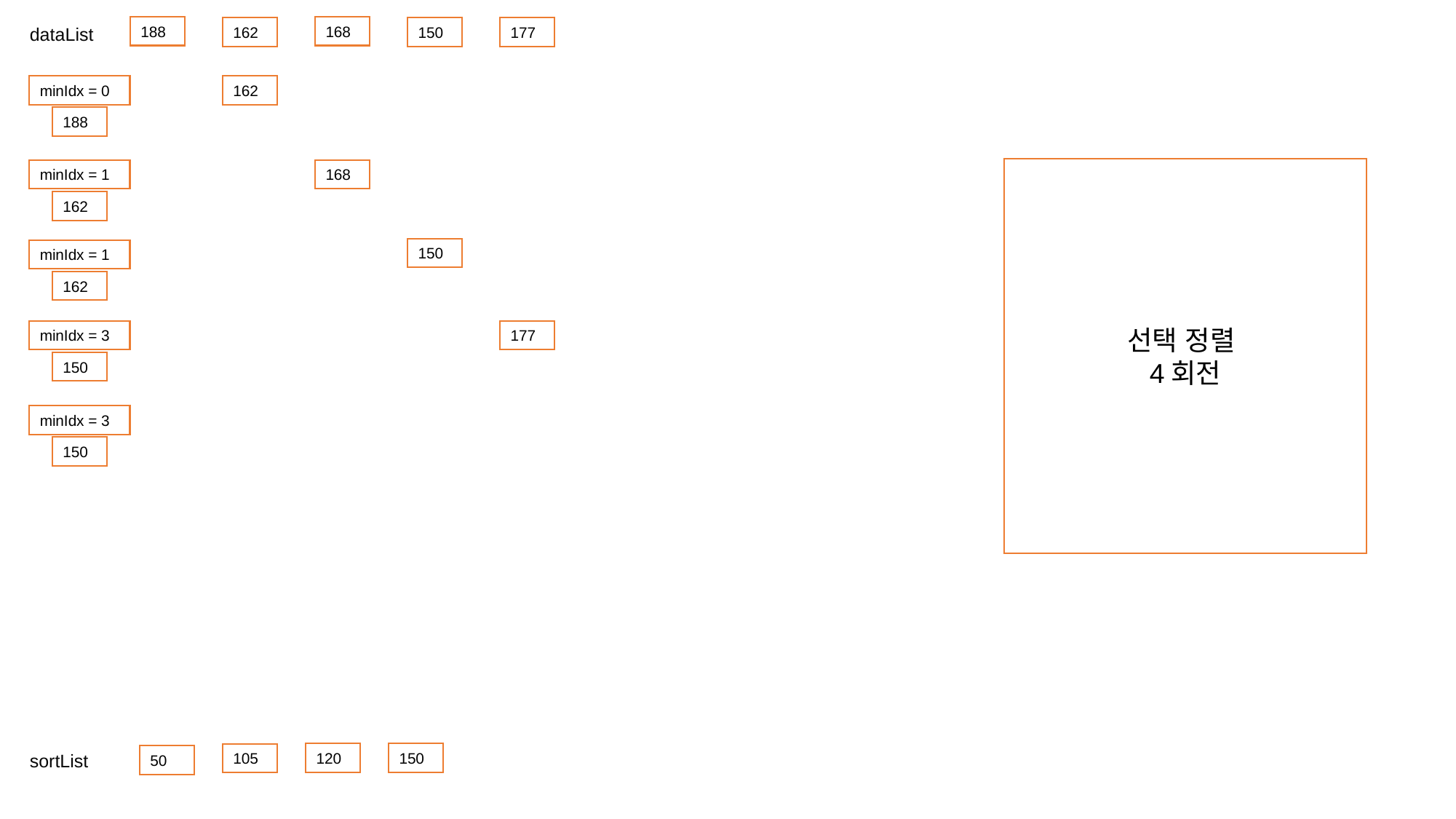

168
188
162
177
150
dataList
162
minIdx = 0
188
선택 정렬
4회전
168
minIdx = 1
162
150
minIdx = 1
162
177
minIdx = 3
150
minIdx = 3
150
150
120
sortList
105
50